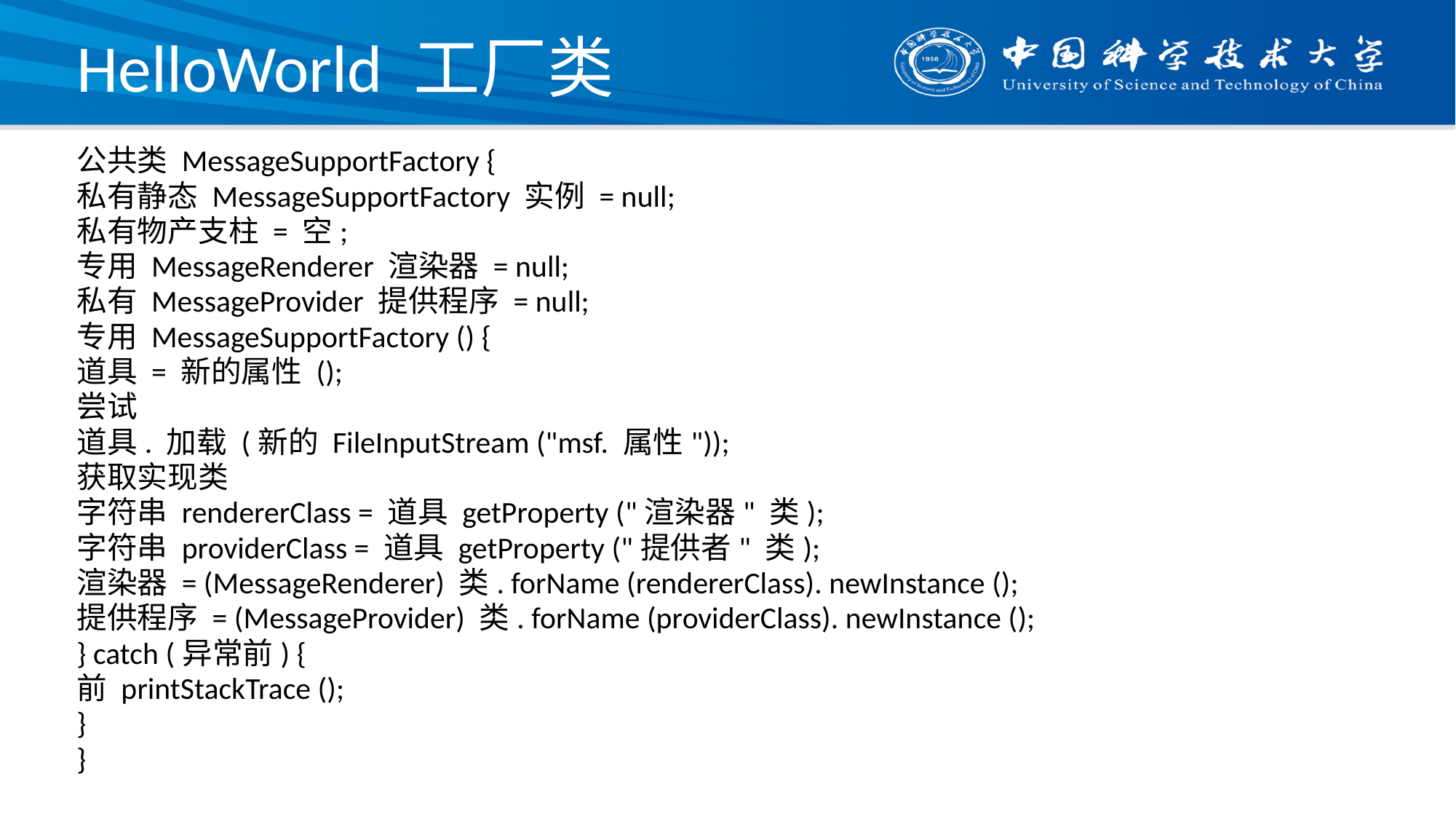

# HelloWorld 工厂类
公共类 MessageSupportFactory {
私有静态 MessageSupportFactory 实例 = null;
私有物产支柱 = 空;
专用 MessageRenderer 渲染器 = null;
私有 MessageProvider 提供程序 = null;
专用 MessageSupportFactory () {
道具 = 新的属性 ();
尝试
道具. 加载 (新的 FileInputStream ("msf. 属性"));
获取实现类
字符串 rendererClass = 道具 getProperty ("渲染器" 类);
字符串 providerClass = 道具 getProperty ("提供者" 类);
渲染器 = (MessageRenderer) 类. forName (rendererClass). newInstance ();
提供程序 = (MessageProvider) 类. forName (providerClass). newInstance ();
} catch (异常前) {
前 printStackTrace ();
}
}